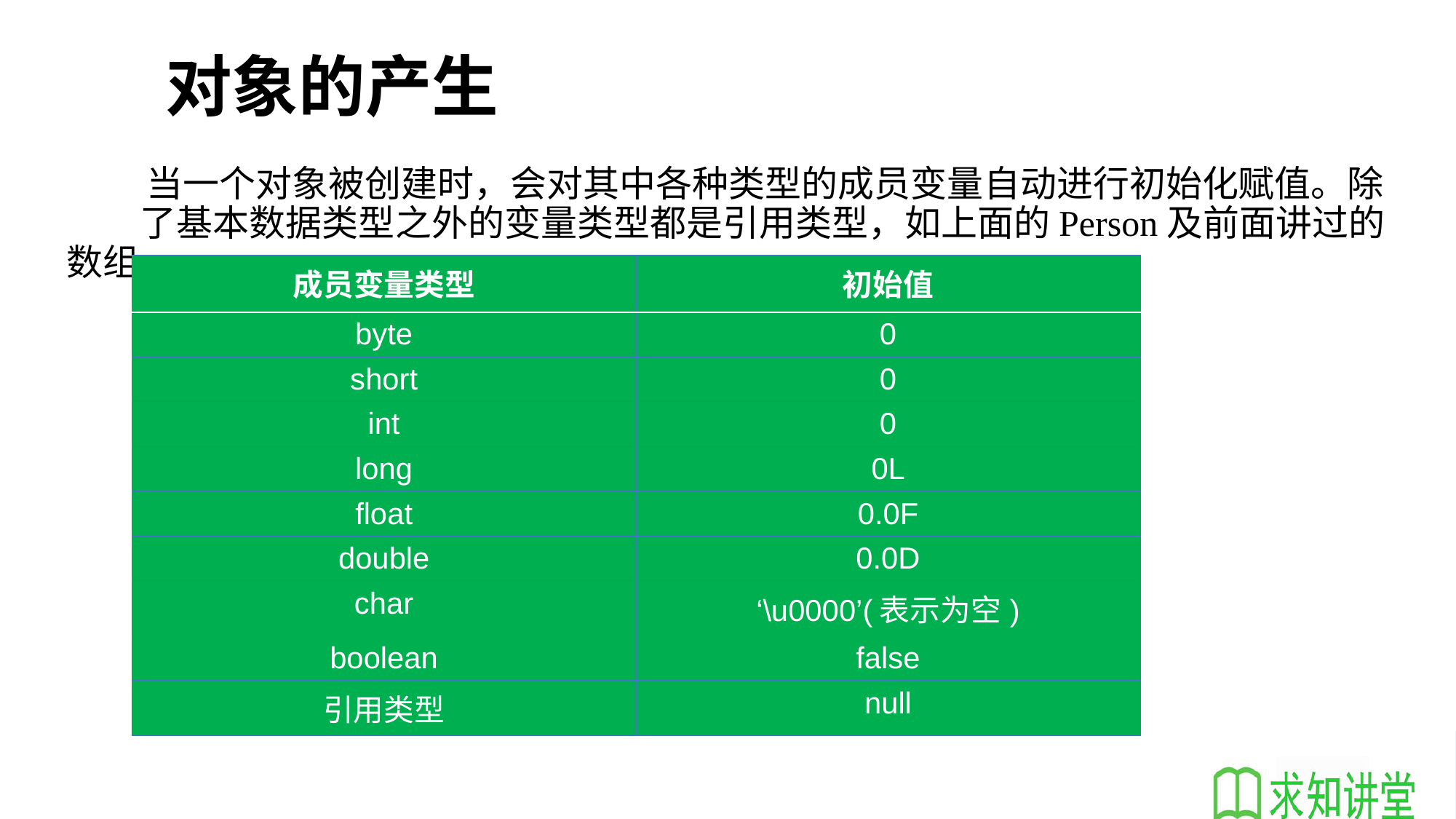

# 对象的产生
             当一个对象被创建时，会对其中各种类型的成员变量自动进行初始化赋值。除           了基本数据类型之外的变量类型都是引用类型，如上面的Person及前面讲过的数组。
| 成员变量类型 | 初始值 |
| --- | --- |
| byte | 0 |
| short | 0 |
| int | 0 |
| long | 0L |
| float | 0.0F |
| double | 0.0D |
| char | ‘\u0000’(表示为空) |
| boolean | false |
| 引用类型 | null |